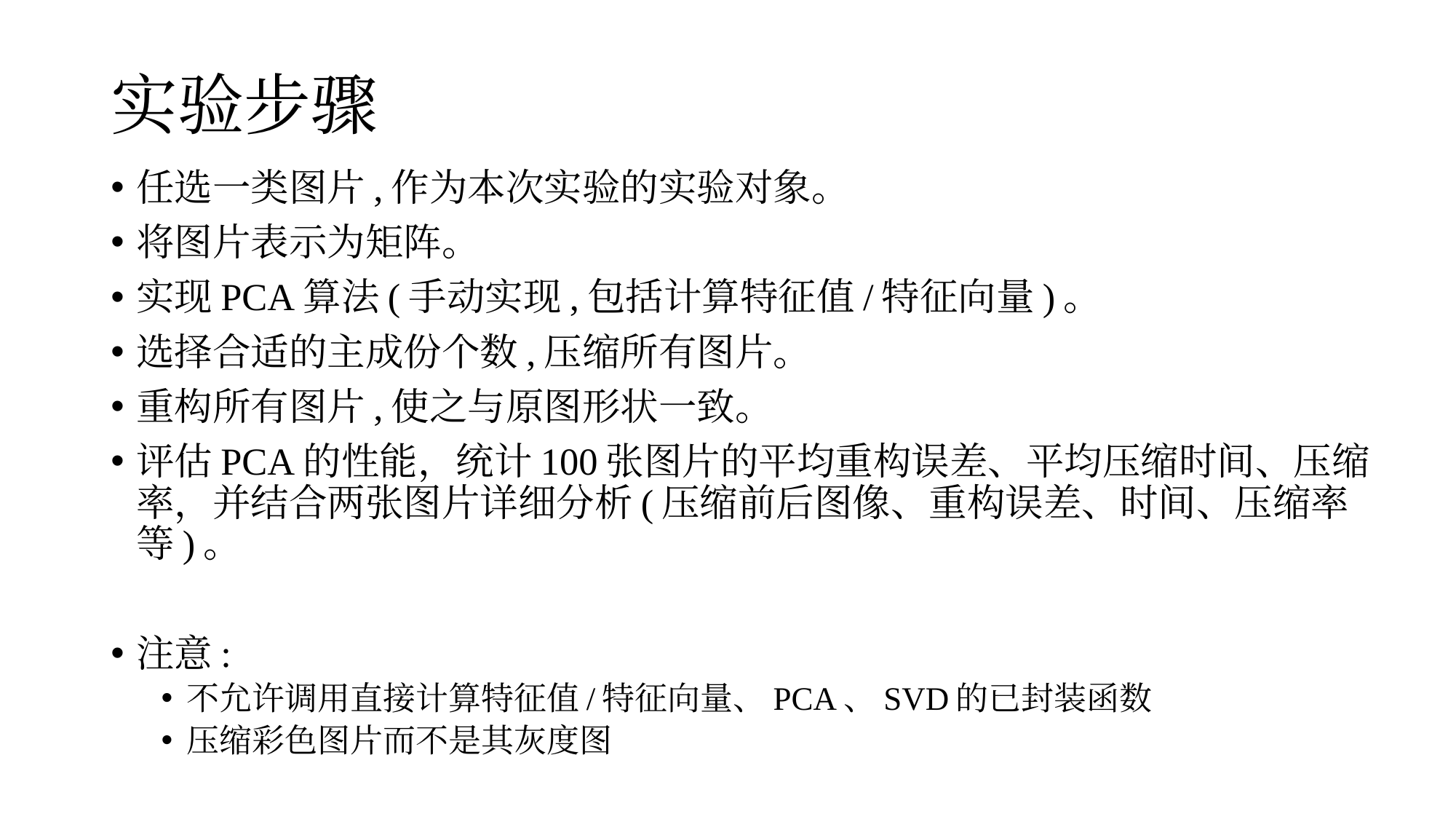

# 实验步骤
任选一类图片,作为本次实验的实验对象。
将图片表示为矩阵。
实现PCA算法(手动实现,包括计算特征值/特征向量)。
选择合适的主成份个数,压缩所有图片。
重构所有图片,使之与原图形状一致。
评估PCA的性能，统计100张图片的平均重构误差、平均压缩时间、压缩率，并结合两张图片详细分析(压缩前后图像、重构误差、时间、压缩率等)。

注意:
不允许调用直接计算特征值/特征向量、PCA、SVD的已封装函数
压缩彩色图片而不是其灰度图